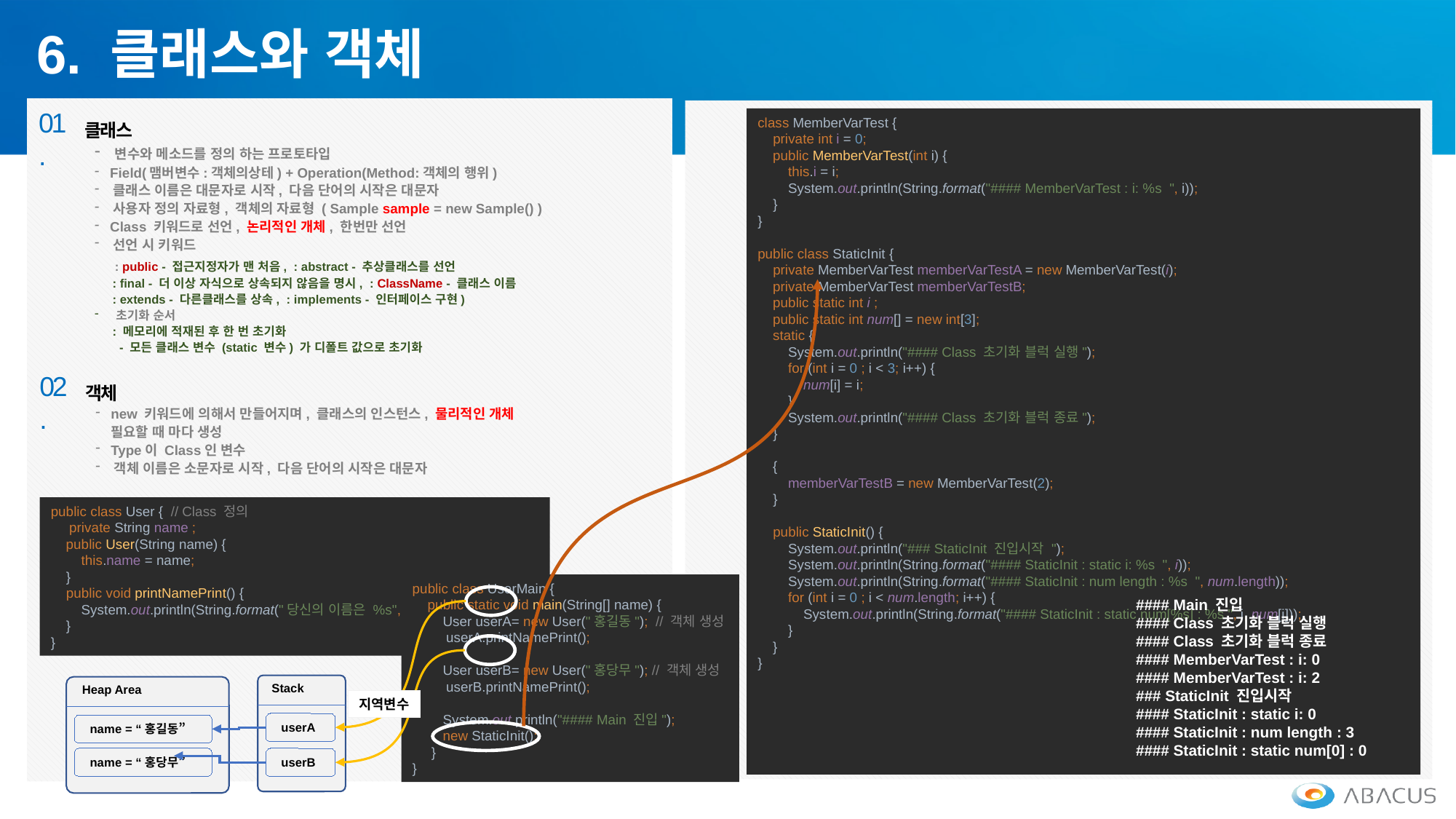

6. 클래스와 객체

01.
클래스
 변수와 메소드를 정의 하는 프로토타입
 Field(맴버변수:객체의상테) + Operation(Method:객체의 행위)
 클래스 이름은 대문자로 시작, 다음 단어의 시작은 대문자
 사용자 정의 자료형, 객체의 자료형 ( Sample sample = new Sample() )
 Class 키워드로 선언, 논리적인 개체, 한번만 선언
 선언 시 키워드
 : public - 접근지정자가 맨 처음,  : abstract - 추상클래스를 선언
 : final - 더 이상 자식으로 상속되지 않음을 명시,  : ClassName - 클래스 이름
 : extends - 다른클래스를 상속,  : implements - 인터페이스 구현)
  초기화 순서
 : 메모리에 적재된 후 한 번 초기화
   - 모든 클래스 변수 (static 변수) 가 디폴트 값으로 초기화

class MemberVarTest {
    private int i = 0;
    public MemberVarTest(int i) {
        this.i = i;
        System.out.println(String.format("#### MemberVarTest : i: %s  ", i));
    }
}
public class StaticInit {
    private MemberVarTest memberVarTestA = new MemberVarTest(i);
    private MemberVarTest memberVarTestB;
    public static int i ;
    public static int num[] = new int[3];
    static {
        System.out.println("#### Class 초기화 블럭 실행");
        for (int i = 0 ; i < 3; i++) {
            num[i] = i;
        }
        System.out.println("#### Class 초기화 블럭 종료");
    }
    {
        memberVarTestB = new MemberVarTest(2);
    }
    public StaticInit() {
        System.out.println("### StaticInit 진입시작 ");
        System.out.println(String.format("#### StaticInit : static i: %s  ", i));
        System.out.println(String.format("#### StaticInit : num length : %s  ", num.length));
        for (int i = 0 ; i < num.length; i++) {
            System.out.println(String.format("#### StaticInit : static num[%s] : %s ", i, num[i]));
        }
    }
}

02.
객체
 new 키워드에 의해서 만들어지며, 클래스의 인스턴스, 물리적인 개체
 필요할 때 마다 생성
 Type이 Class인 변수
 객체 이름은 소문자로 시작, 다음 단어의 시작은 대문자
public class User {  // Class 정의
    private String name ;
    public User(String name) {
        this.name = name;
    }
    public void printNamePrint() {
        System.out.println(String.format("당신의 이름은 %s", this.name));
    }
}
public class UserMain {
    public static void main(String[] name) {
        User userA= new User("홍길동");  // 객체 생성
        userA.printNamePrint();
        User userB= new User("홍당무"); // 객체 생성
        userB.printNamePrint();
        System.out.println("#### Main 진입");
        new StaticInit();
     }
}

#### Main 진입
#### Class 초기화 블럭 실행
#### Class 초기화 블럭 종료
#### MemberVarTest : i: 0
#### MemberVarTest : i: 2
### StaticInit 진입시작
#### StaticInit : static i: 0
#### StaticInit : num length : 3
#### StaticInit : static num[0] : 0

Stack

 userA
 userB
Heap Area

 name = “홍길동”
 name = “홍당무”
지역변수